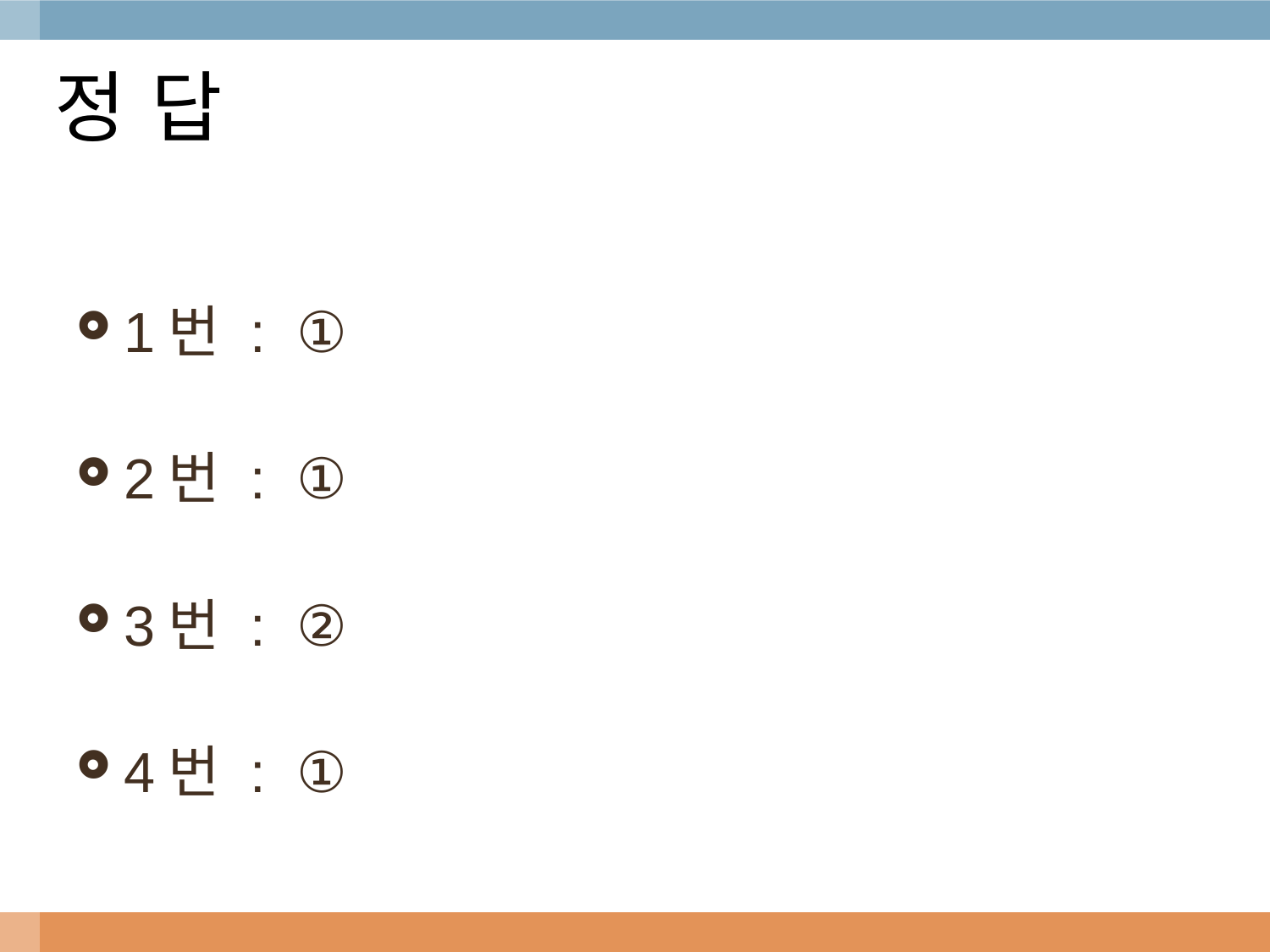

# 정 답
1번 :  ①
2번 :  ①
3번 :  ②
4번 :  ①